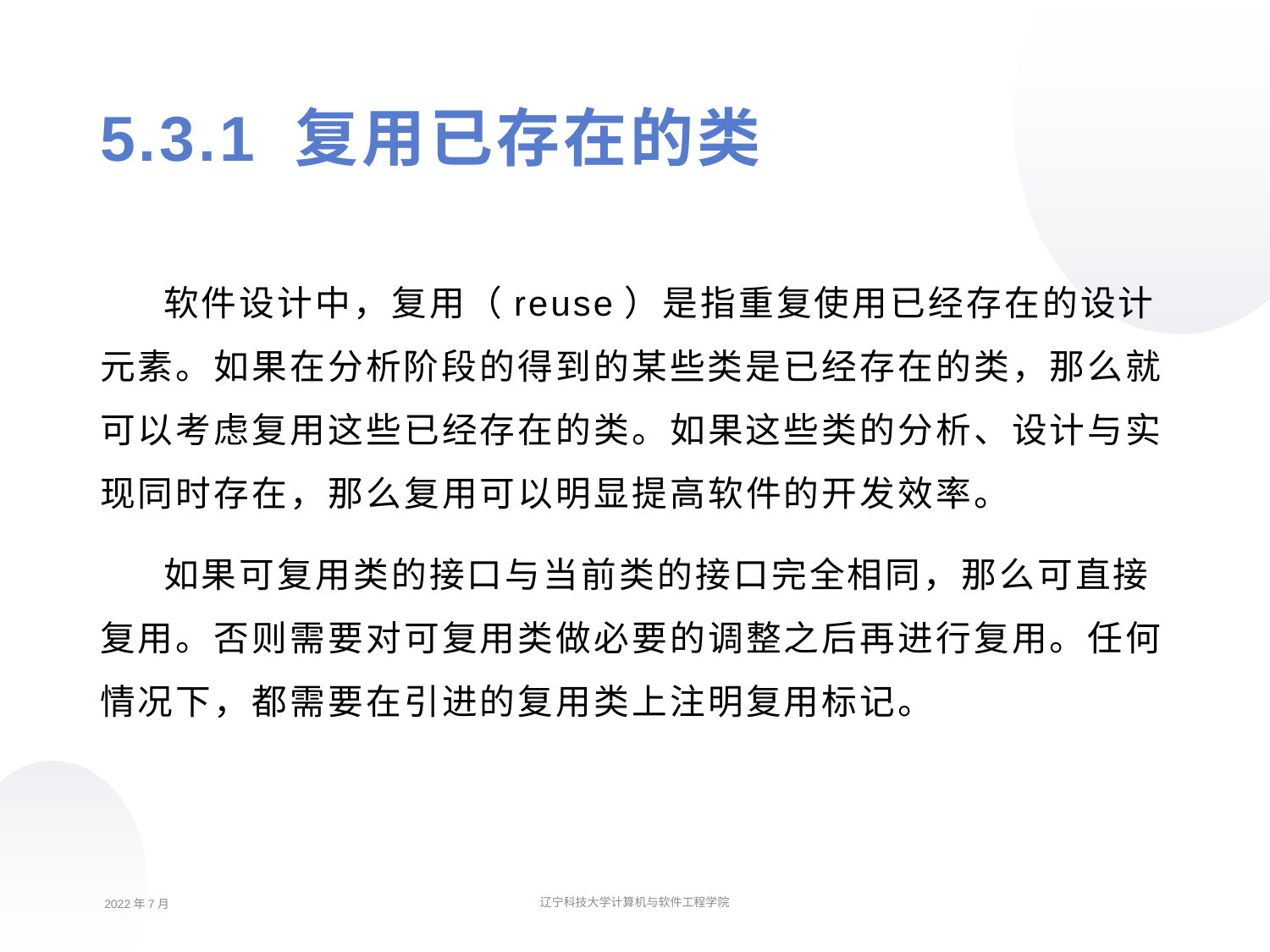

5.3.1 复用已存在的类
软件设计中，复用（reuse）是指重复使用已经存在的设计元素。如果在分析阶段的得到的某些类是已经存在的类，那么就可以考虑复用这些已经存在的类。如果这些类的分析、设计与实现同时存在，那么复用可以明显提高软件的开发效率。
如果可复用类的接口与当前类的接口完全相同，那么可直接复用。否则需要对可复用类做必要的调整之后再进行复用。任何情况下，都需要在引进的复用类上注明复用标记。

2022年7月
辽宁科技大学计算机与软件工程学院
79